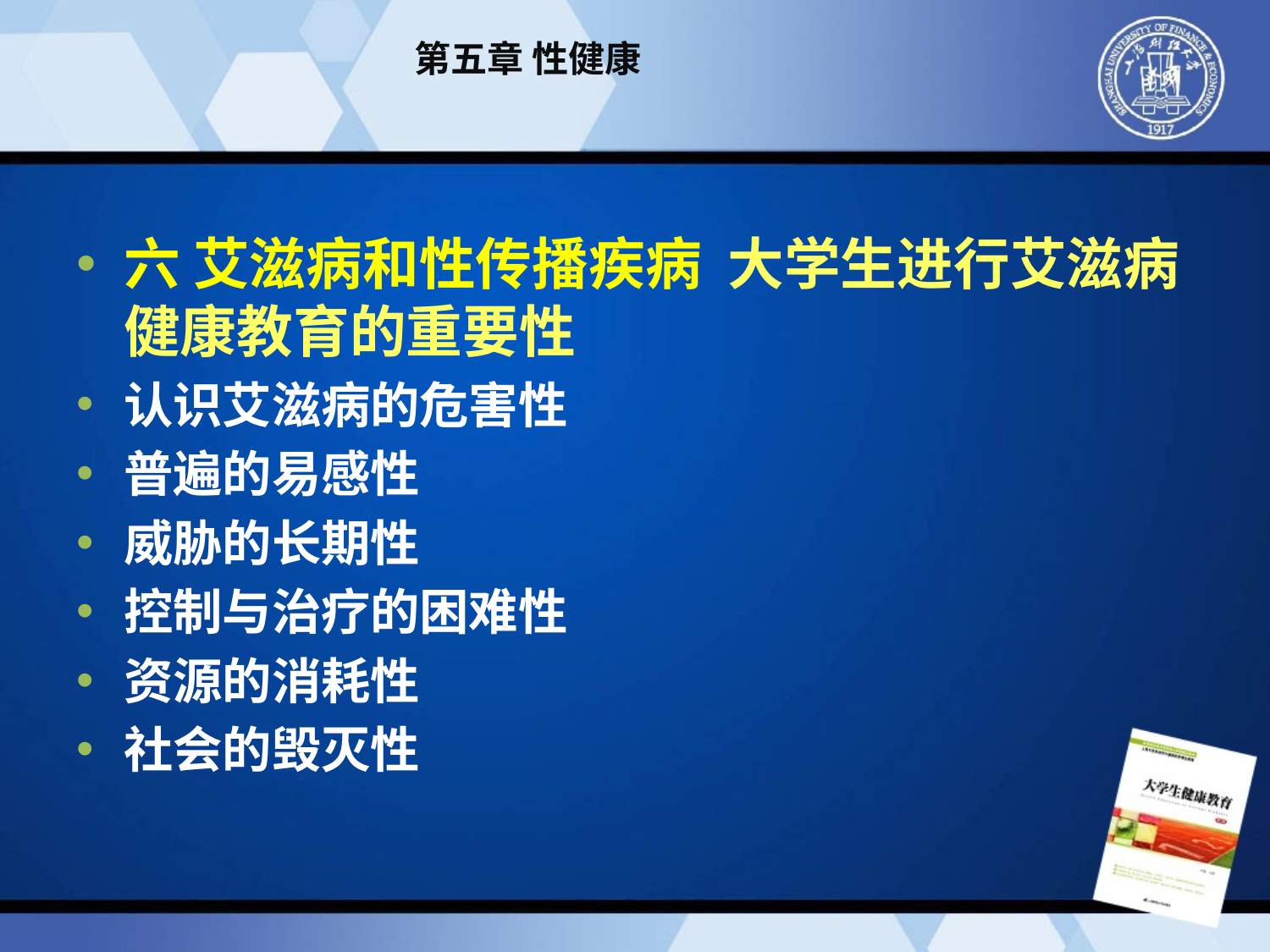

# 第五章 性健康
六 艾滋病和性传播疾病  大学生进行艾滋病健康教育的重要性
认识艾滋病的危害性
普遍的易感性
威胁的长期性
控制与治疗的困难性
资源的消耗性
社会的毁灭性